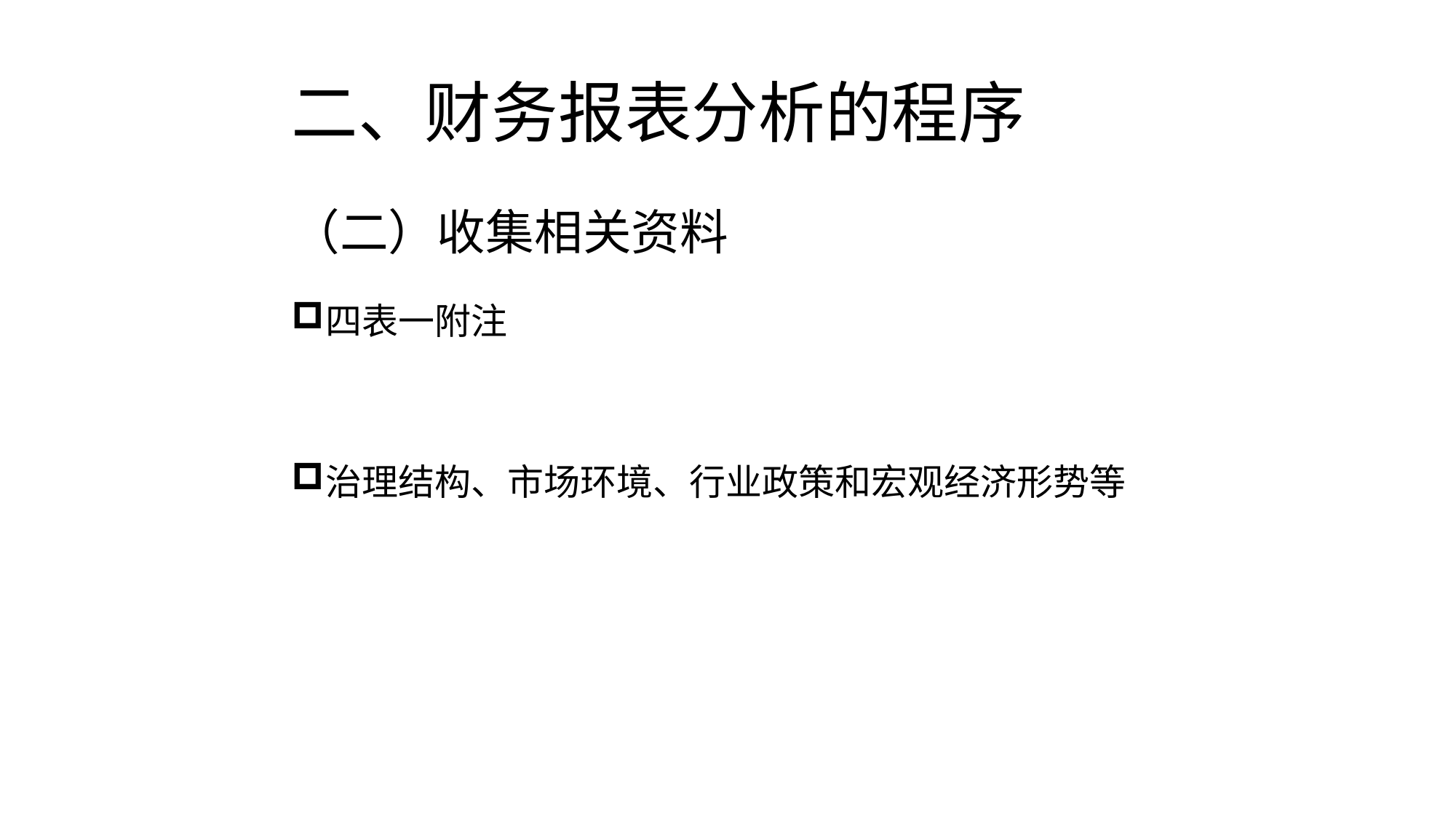

# 二、财务报表分析的程序
（二）收集相关资料
四表一附注

治理结构、市场环境、行业政策和宏观经济形势等